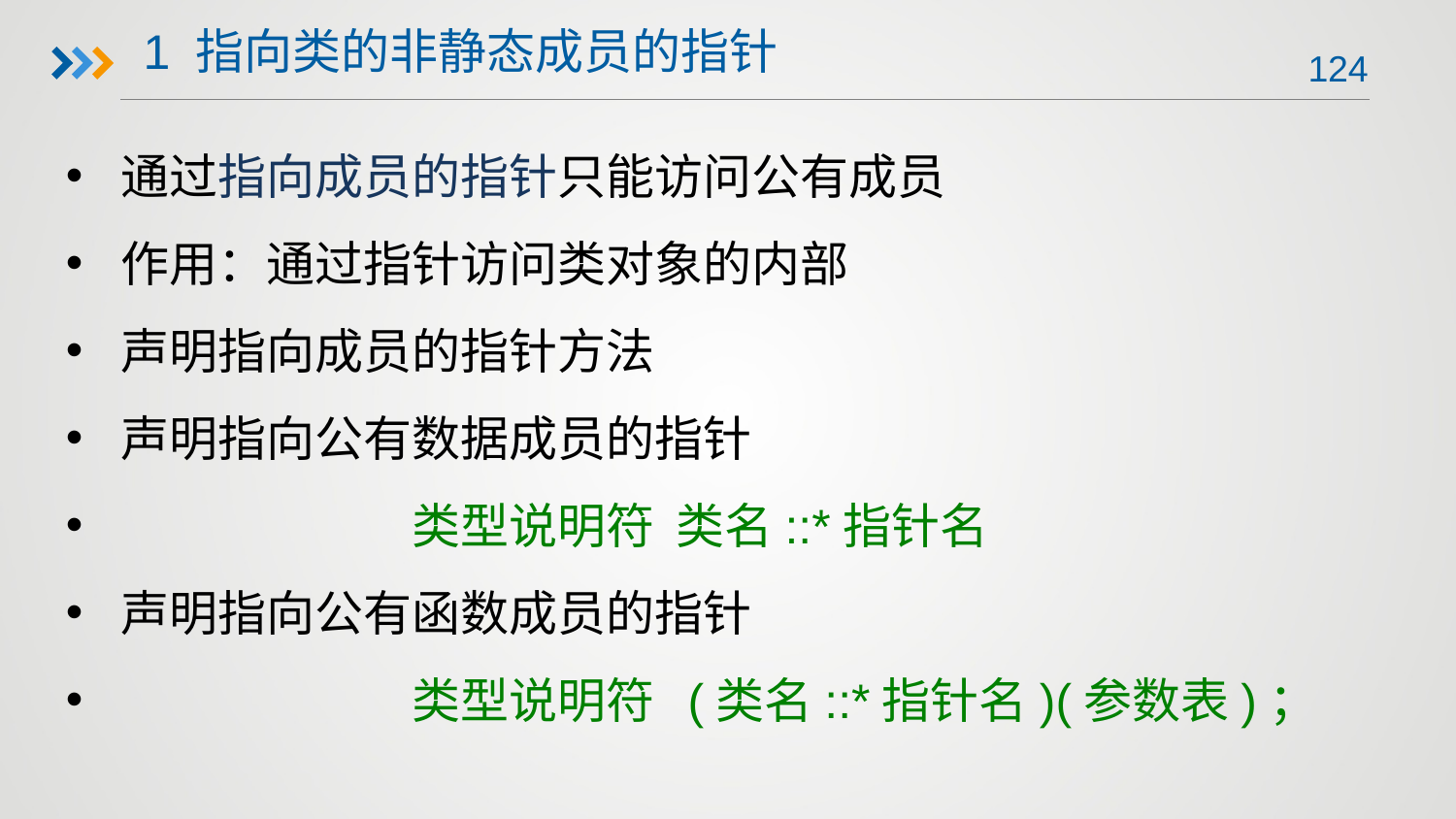

1 指向类的非静态成员的指针
通过指向成员的指针只能访问公有成员
作用：通过指针访问类对象的内部
声明指向成员的指针方法
声明指向公有数据成员的指针
		类型说明符  类名::*指针名
声明指向公有函数成员的指针
		类型说明符  (类名::*指针名)(参数表)；